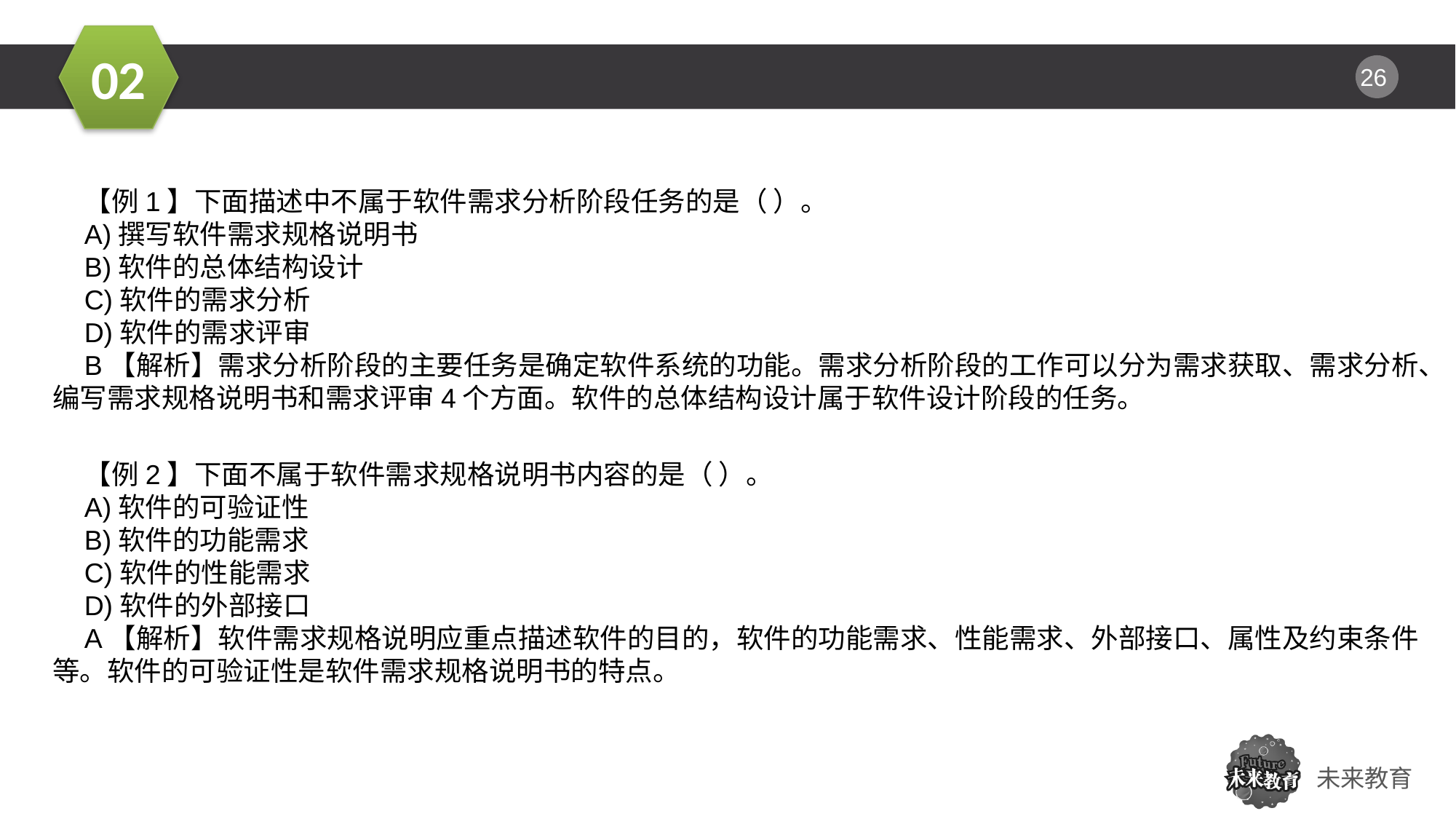

【例1】下面描述中不属于软件需求分析阶段任务的是（ ）。
A)撰写软件需求规格说明书
B)软件的总体结构设计
C)软件的需求分析
D)软件的需求评审
B【解析】需求分析阶段的主要任务是确定软件系统的功能。需求分析阶段的工作可以分为需求获取、需求分析、编写需求规格说明书和需求评审4个方面。软件的总体结构设计属于软件设计阶段的任务。

【例2】下面不属于软件需求规格说明书内容的是（ ）。
A)软件的可验证性
B)软件的功能需求
C)软件的性能需求
D)软件的外部接口
A【解析】软件需求规格说明应重点描述软件的目的，软件的功能需求、性能需求、外部接口、属性及约束条件等。软件的可验证性是软件需求规格说明书的特点。